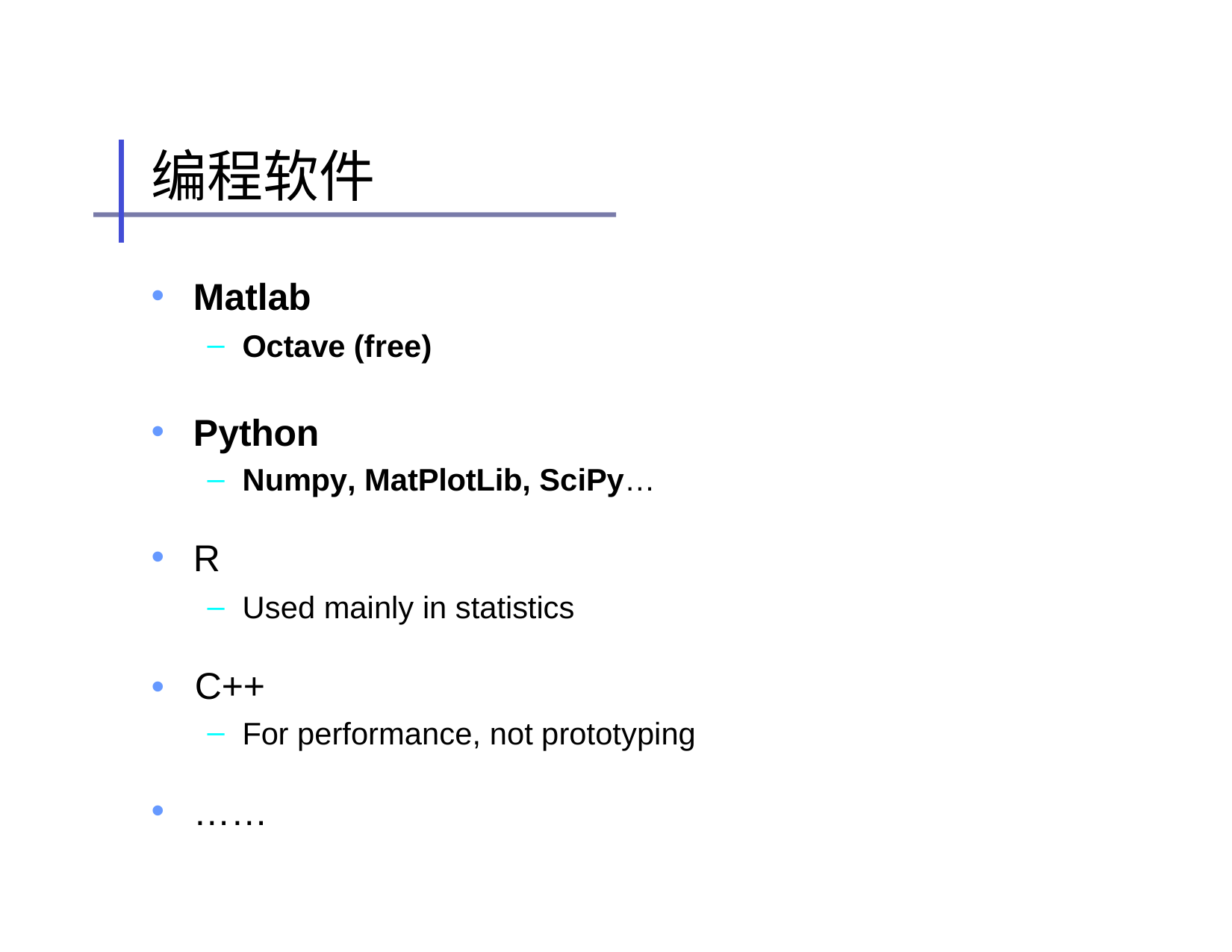

# 编程软件

Matlab
Octave (free)

Python
Numpy, MatPlotLib, SciPy…

R
Used mainly in statistics

•	C++
For performance, not prototyping

……